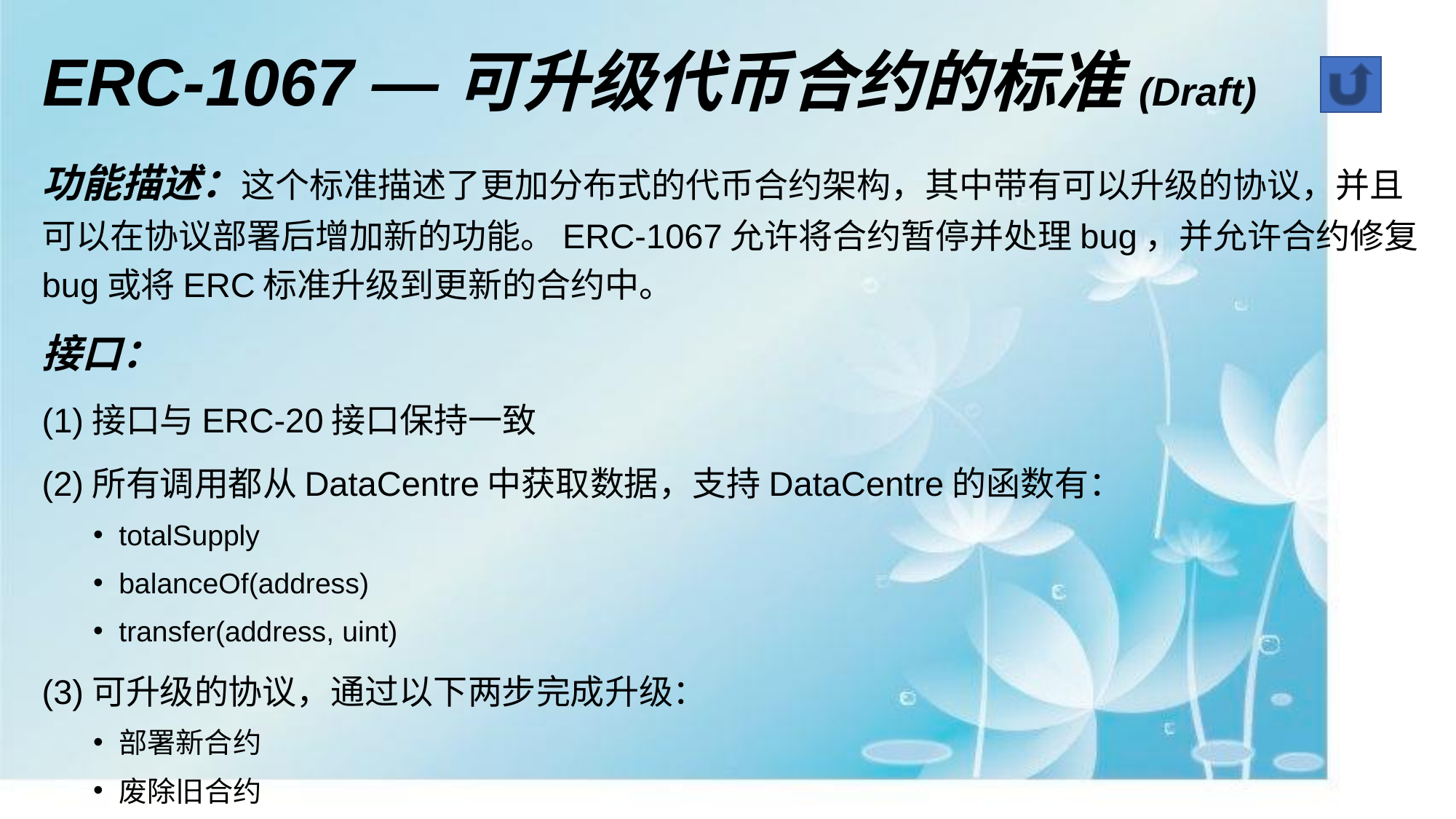

# ERC-1067 —可升级代币合约的标准(Draft)

功能描述：这个标准描述了更加分布式的代币合约架构，其中带有可以升级的协议，并且可以在协议部署后增加新的功能。ERC-1067允许将合约暂停并处理bug，并允许合约修复bug或将ERC标准升级到更新的合约中。
接口：
(1)接口与ERC-20接口保持一致
(2)所有调用都从DataCentre中获取数据，支持DataCentre的函数有：
totalSupply
balanceOf(address)
transfer(address, uint)
(3)可升级的协议，通过以下两步完成升级：
部署新合约
废除旧合约